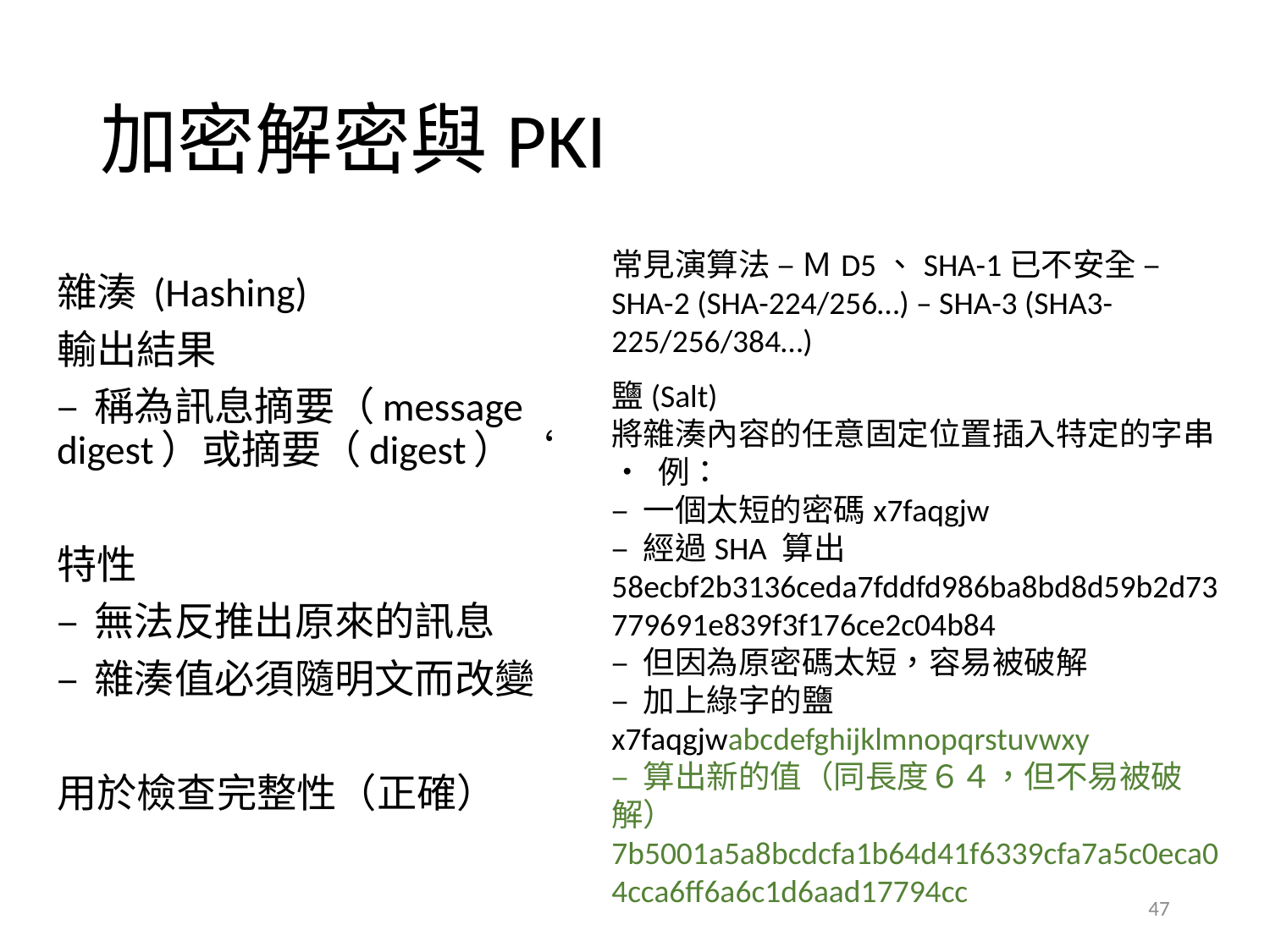

# 加密解密與PKI
常見演算法 – ＭD5、SHA-1已不安全 – SHA-2 (SHA-224/256…) – SHA-3 (SHA3- 225/256/384…)
雜湊 (Hashing)
輸出結果
– 稱為訊息摘要（message digest）或摘要（digest）‘

特性
– 無法反推出原來的訊息
– 雜湊值必須隨明文而改變

用於檢查完整性（正確）

鹽(Salt)
將雜湊內容的任意固定位置插入特定的字串
• 例：
– 一個太短的密碼x7faqgjw
– 經過SHA 算出
58ecbf2b3136ceda7fddfd986ba8bd8d59b2d73779691e839f3f176ce2c04b84
– 但因為原密碼太短，容易被破解
– 加上綠字的鹽 x7faqgjwabcdefghijklmnopqrstuvwxy
– 算出新的值（同長度６４，但不易被破解）
7b5001a5a8bcdcfa1b64d41f6339cfa7a5c0eca04cca6ff6a6c1d6aad17794cc
47